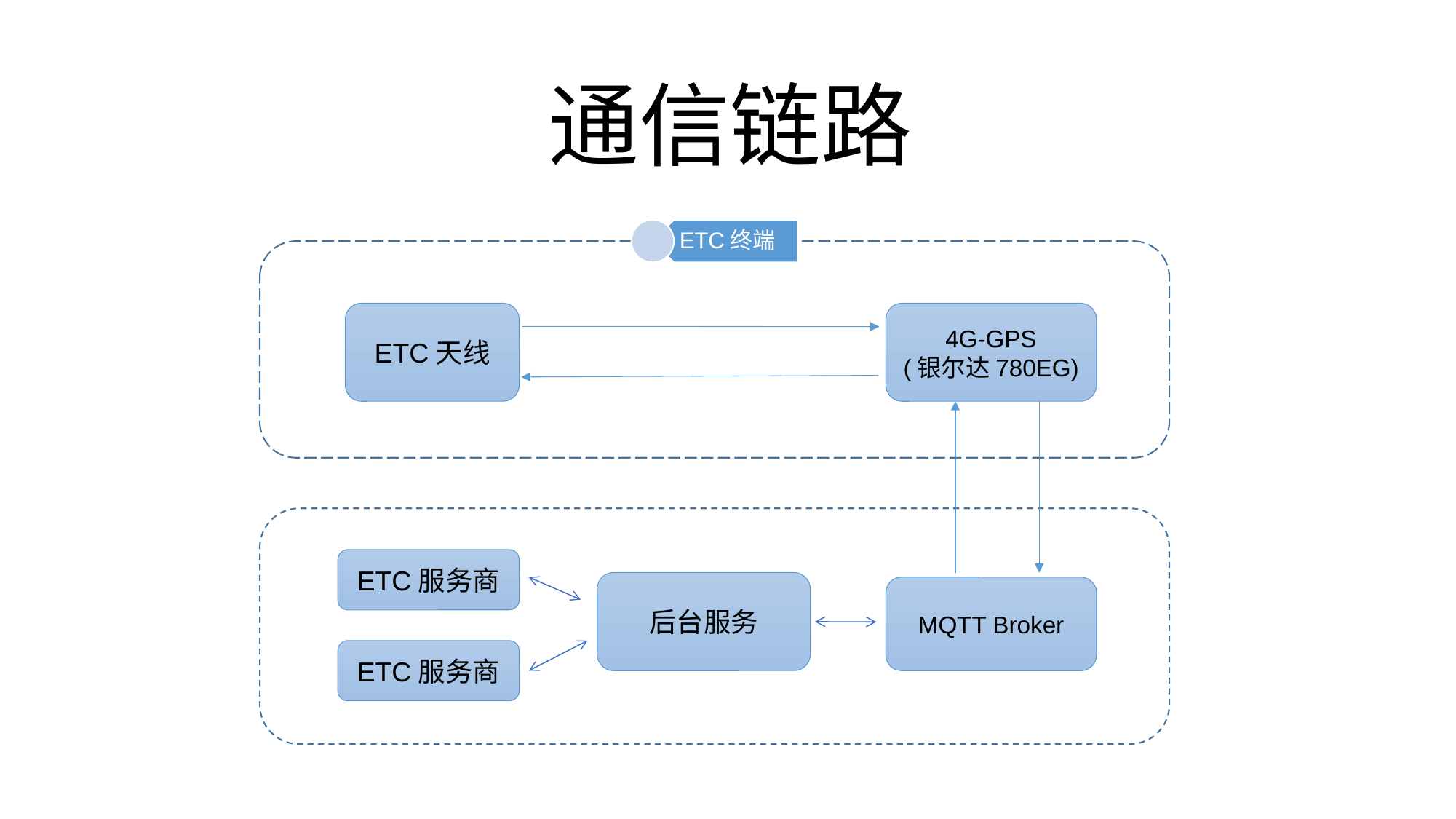

# 通信链路
ETC终端

ETC天线
4G-GPS
(银尔达780EG)

ETC服务商
后台服务
MQTT Broker
ETC服务商